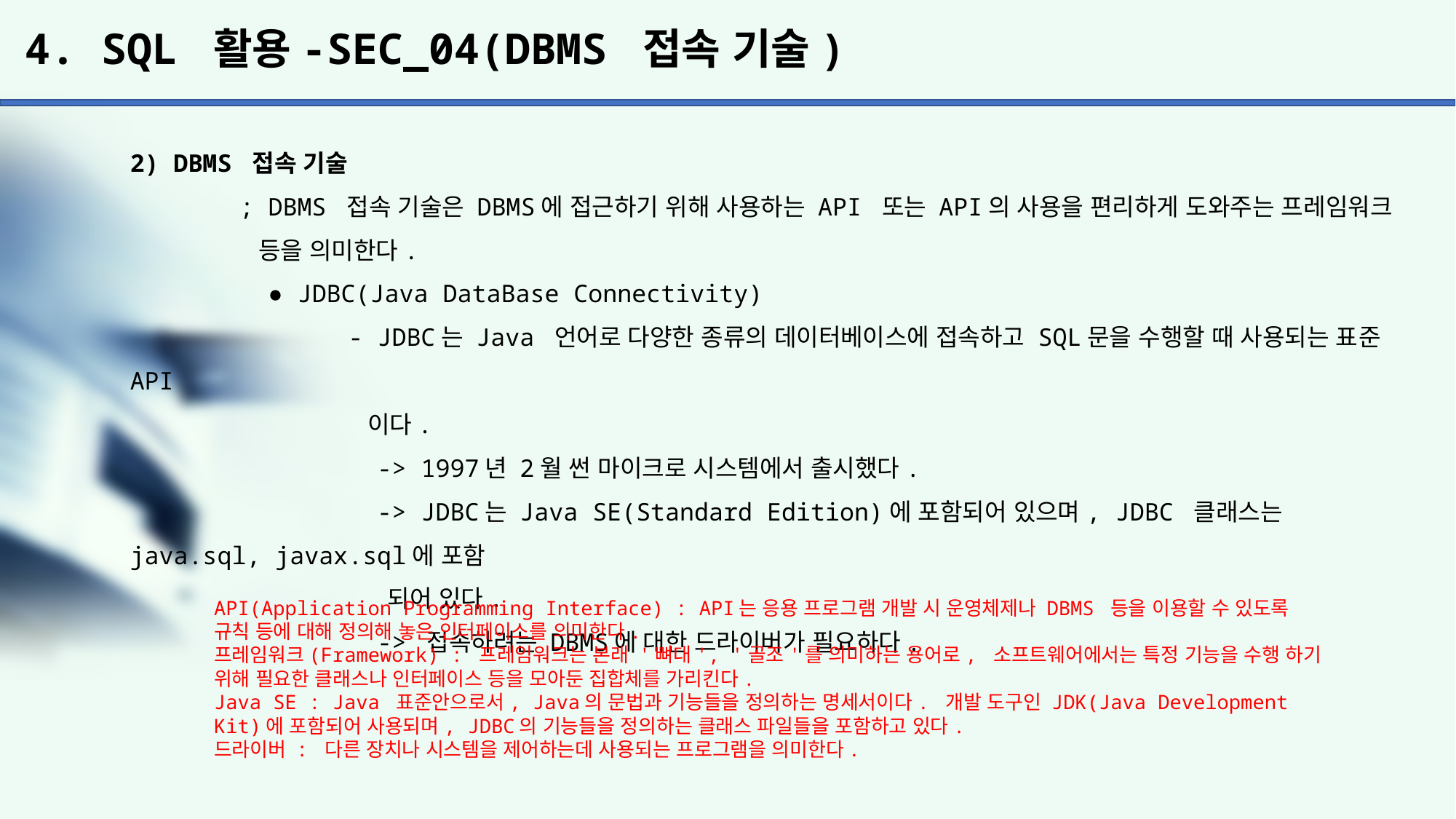

# 4. SQL 활용-SEC_04(DBMS 접속 기술)
2) DBMS 접속 기술
	; DBMS 접속 기술은 DBMS에 접근하기 위해 사용하는 API 또는 API의 사용을 편리하게 도와주는 프레임워크
	  등을 의미한다.
	  ● JDBC(Java DataBase Connectivity)
		- JDBC는 Java 언어로 다양한 종류의 데이터베이스에 접속하고 SQL문을 수행할 때 사용되는 표준 API
		  이다.
		  -> 1997년 2월 썬 마이크로 시스템에서 출시했다.
		  -> JDBC는 Java SE(Standard Edition)에 포함되어 있으며, JDBC 클래스는 java.sql, javax.sql에 포함
		     되어 있다.
		  -> 접속하려는 DBMS에 대한 드라이버가 필요하다.

API(Application Programming Interface) : API는 응용 프로그램 개발 시 운영체제나 DBMS 등을 이용할 수 있도록 규칙 등에 대해 정의해 놓은 인터페이스를 의미한다.
프레임워크(Framework) : 프레임워크는 본래 '뼈대', '골조'를 의미하는 용어로, 소프트웨어에서는 특정 기능을 수행 하기 위해 필요한 클래스나 인터페이스 등을 모아둔 집합체를 가리킨다.
Java SE : Java 표준안으로서, Java의 문법과 기능들을 정의하는 명세서이다. 개발 도구인 JDK(Java Development Kit)에 포함되어 사용되며, JDBC의 기능들을 정의하는 클래스 파일들을 포함하고 있다.
드라이버 : 다른 장치나 시스템을 제어하는데 사용되는 프로그램을 의미한다.